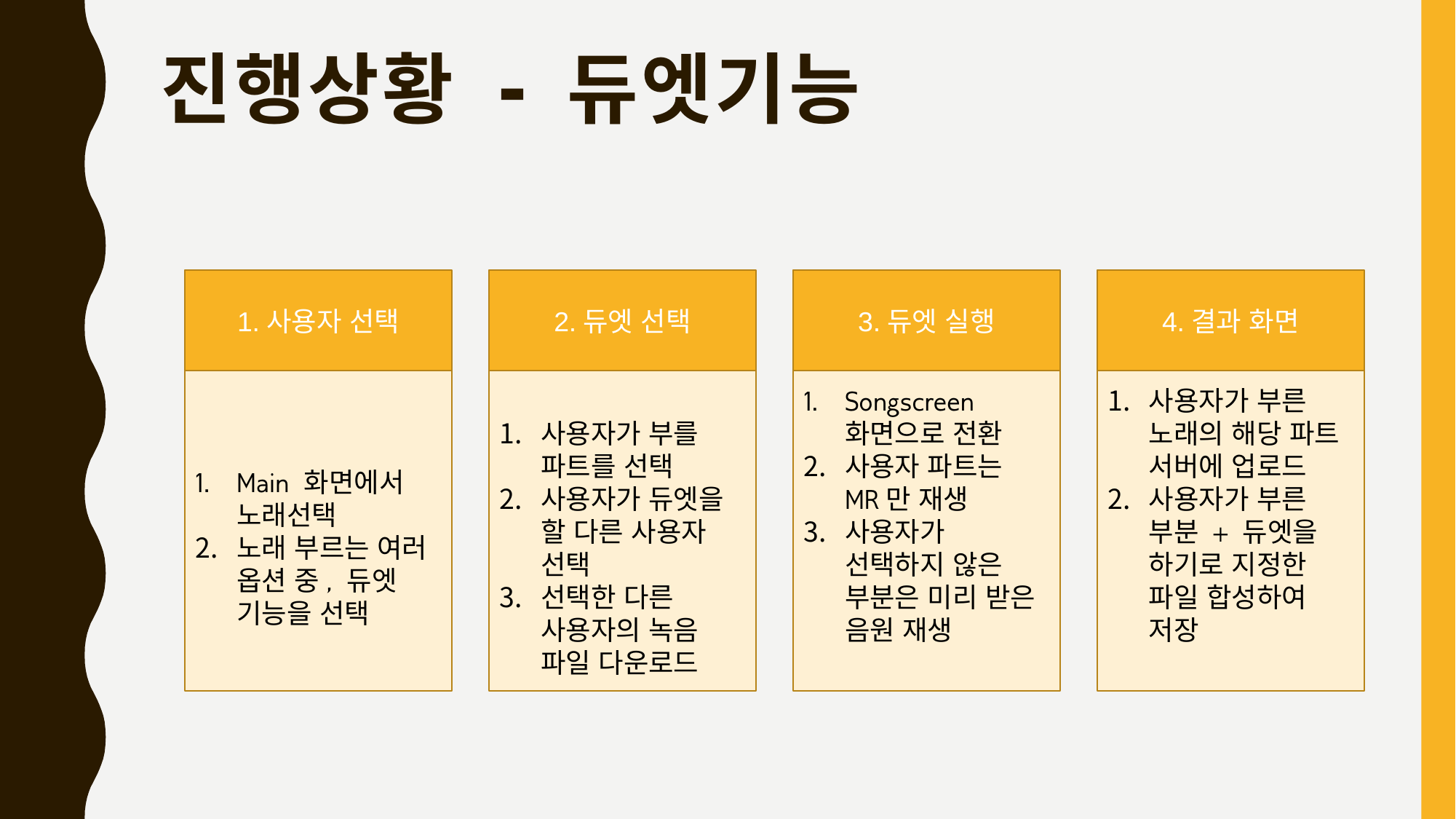

# 진행상황 - 듀엣기능
4.결과 화면
사용자가 부른 노래의 해당 파트 서버에 업로드
사용자가 부른 부분 + 듀엣을 하기로 지정한 파일 합성하여 저장

1.사용자 선택

Main 화면에서 노래선택
노래 부르는 여러 옵션 중, 듀엣 기능을 선택
3.듀엣 실행
Songscreen화면으로 전환
사용자 파트는 MR만 재생
사용자가 선택하지 않은 부분은 미리 받은 음원 재생

2.듀엣 선택

사용자가 부를 파트를 선택
사용자가 듀엣을 할 다른 사용자 선택
선택한 다른 사용자의 녹음 파일 다운로드